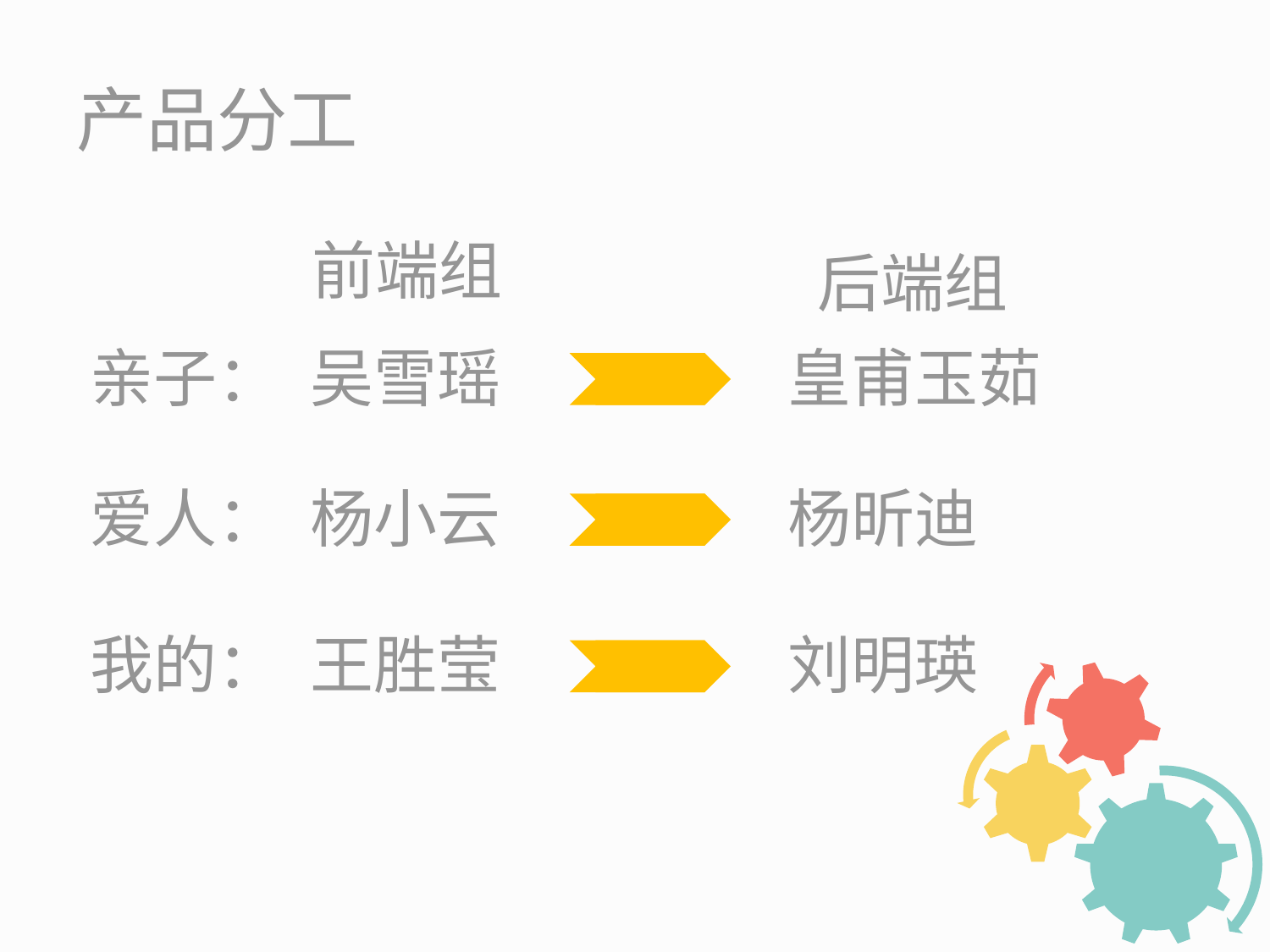

# 产品分工
前端组
后端组
亲子：
吴雪瑶
皇甫玉茹

爱人：
杨小云
杨昕迪

我的：
王胜莹
刘明瑛